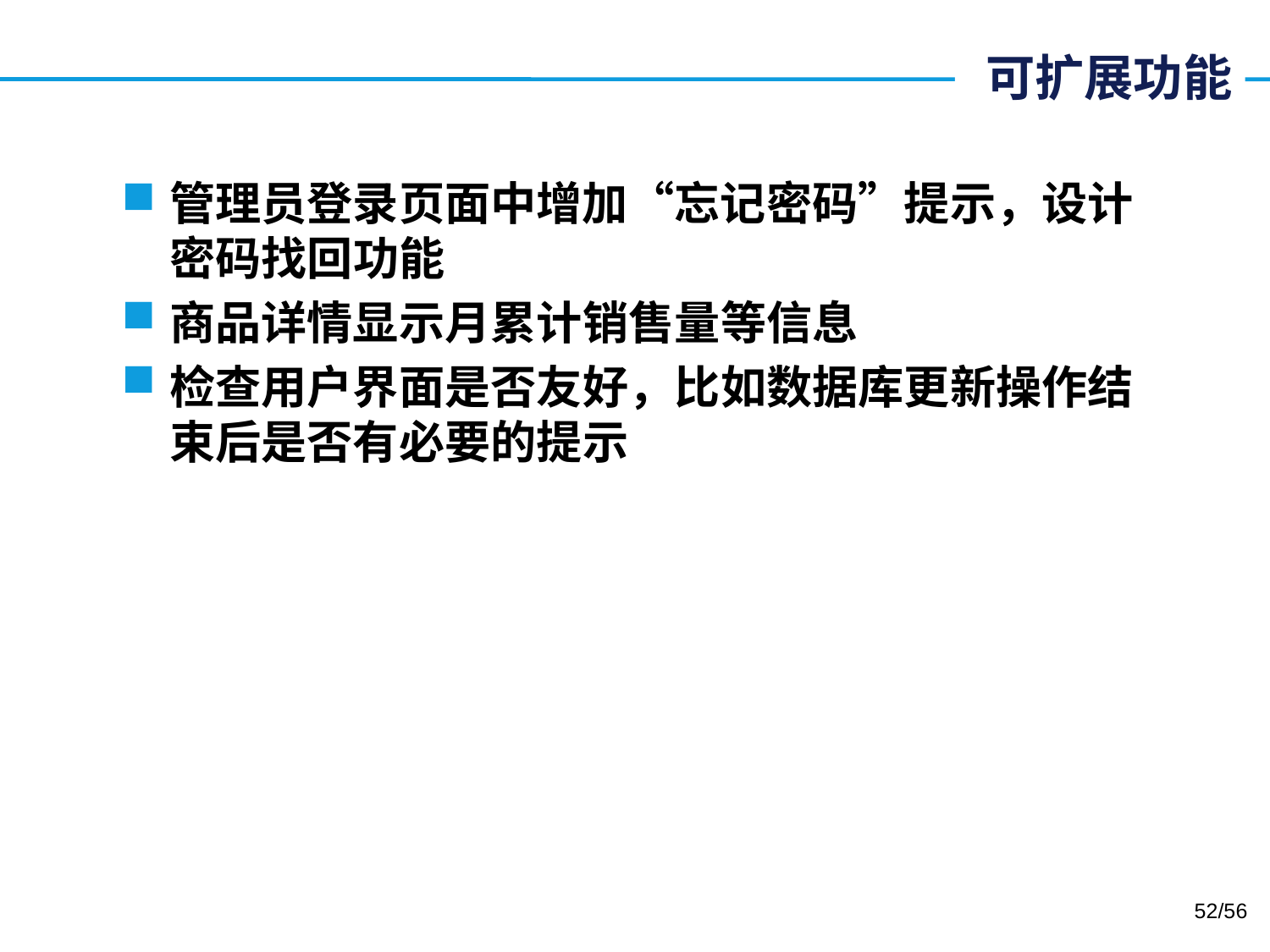

# 可扩展功能
管理员登录页面中增加“忘记密码”提示，设计密码找回功能
商品详情显示月累计销售量等信息
检查用户界面是否友好，比如数据库更新操作结束后是否有必要的提示

52/56